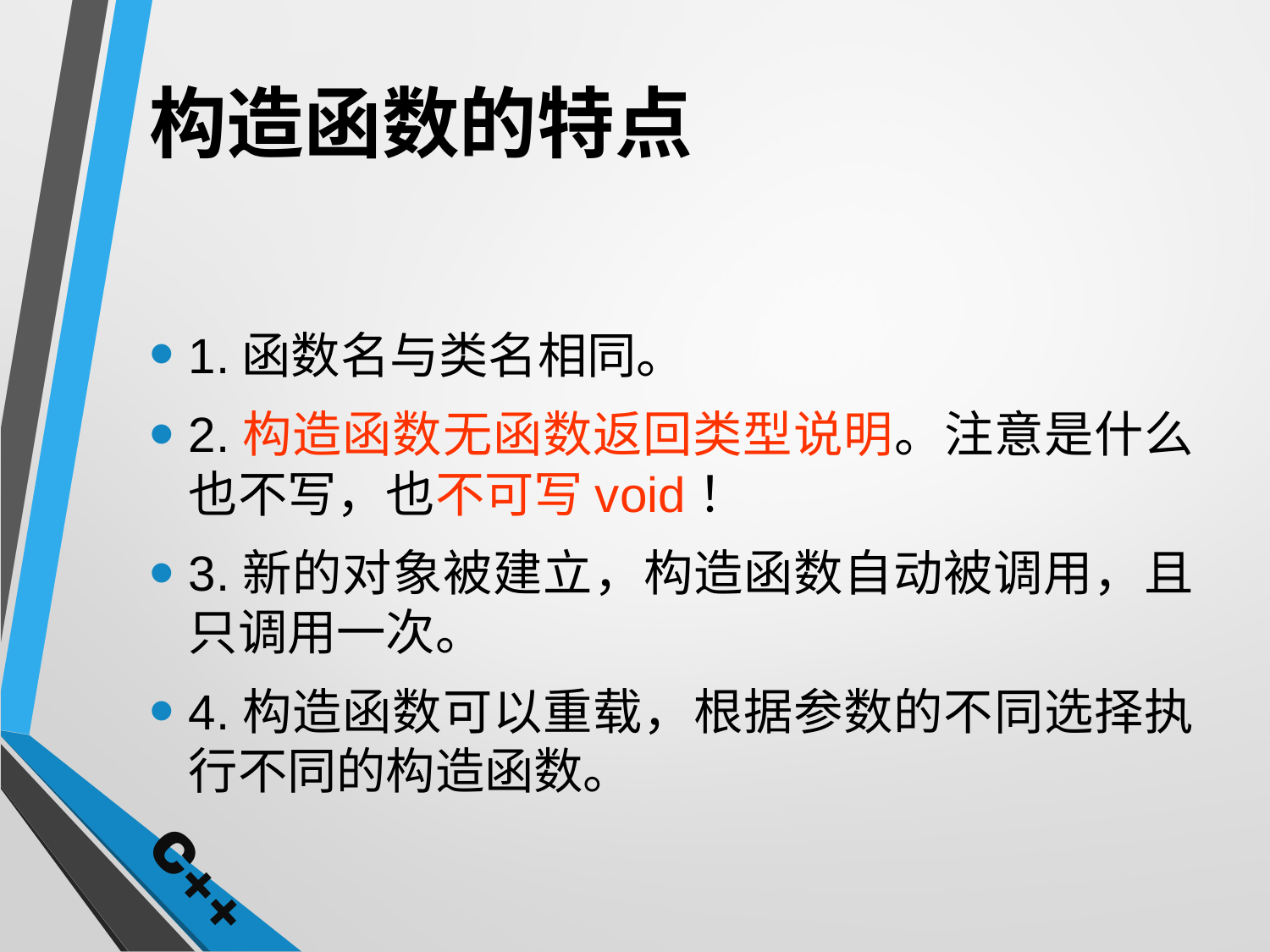

# 构造函数的特点
1.函数名与类名相同。
2.构造函数无函数返回类型说明。注意是什么也不写，也不可写void！
3.新的对象被建立，构造函数自动被调用，且只调用一次。
4.构造函数可以重载，根据参数的不同选择执行不同的构造函数。